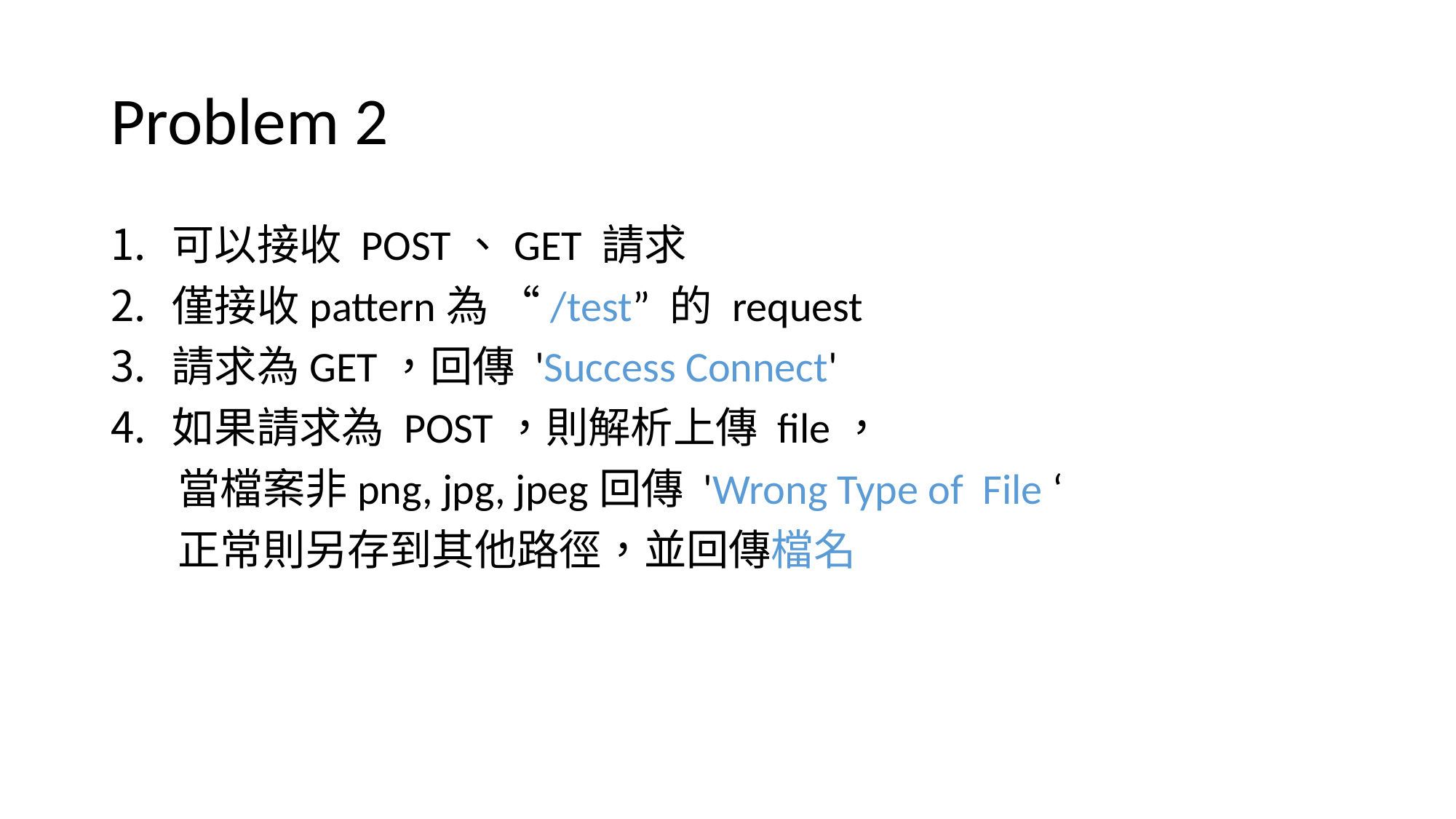

# Problem 2
可以接收 POST、GET 請求
僅接收pattern為 “/test” 的 request
請求為GET，回傳 'Success Connect'
如果請求為 POST，則解析上傳 file，
      當檔案非png, jpg, jpeg回傳 'Wrong Type of  File ‘
      正常則另存到其他路徑，並回傳檔名